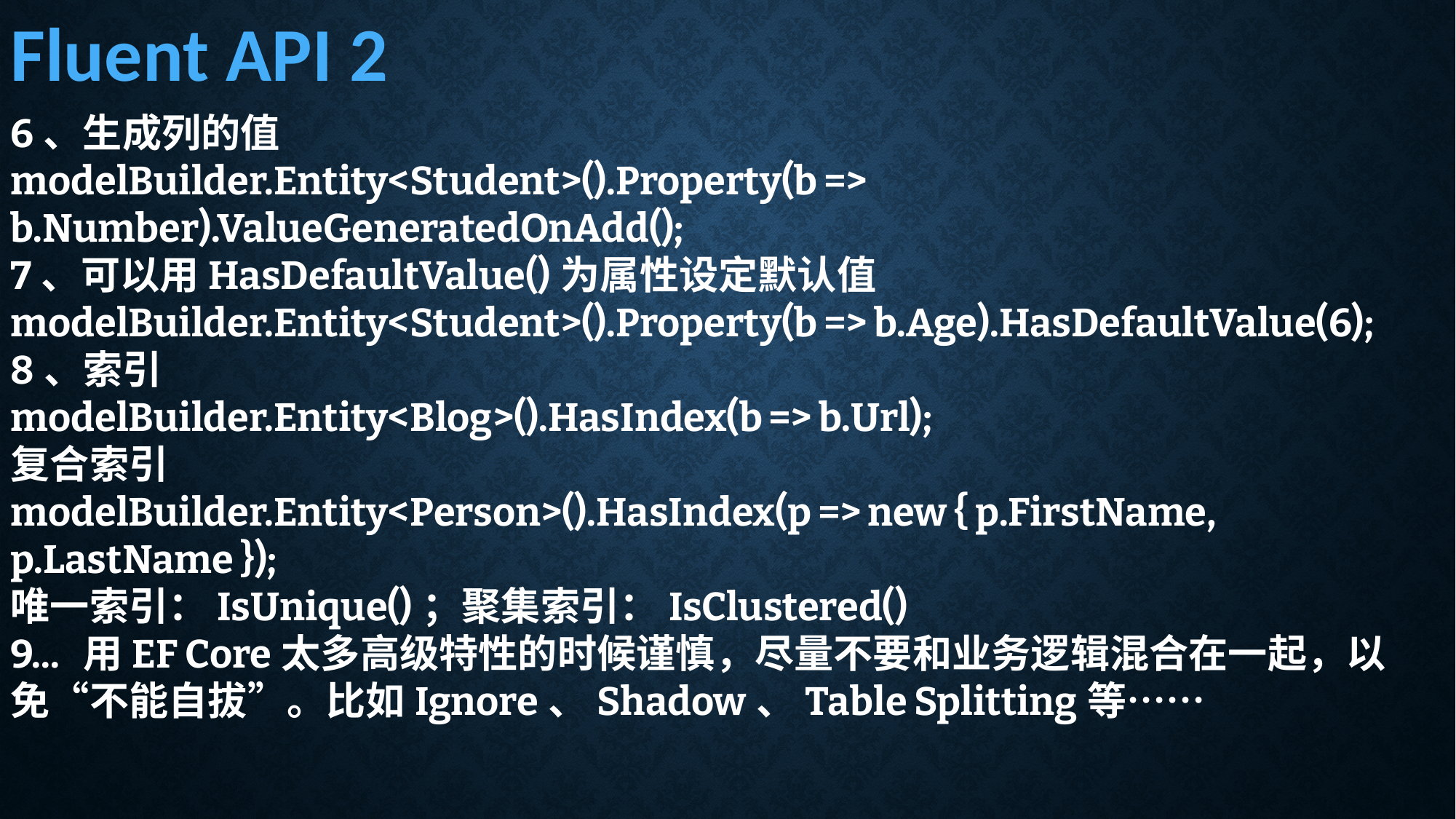

Fluent API 2
6、生成列的值
modelBuilder.Entity<Student>().Property(b => b.Number).ValueGeneratedOnAdd();
7、可以用HasDefaultValue()为属性设定默认值
modelBuilder.Entity<Student>().Property(b => b.Age).HasDefaultValue(6);
8、索引
modelBuilder.Entity<Blog>().HasIndex(b => b.Url);
复合索引
modelBuilder.Entity<Person>().HasIndex(p => new { p.FirstName, p.LastName });
唯一索引：IsUnique()；聚集索引：IsClustered()
9...  用EF Core太多高级特性的时候谨慎，尽量不要和业务逻辑混合在一起，以免“不能自拔”。比如Ignore、Shadow、Table Splitting等……